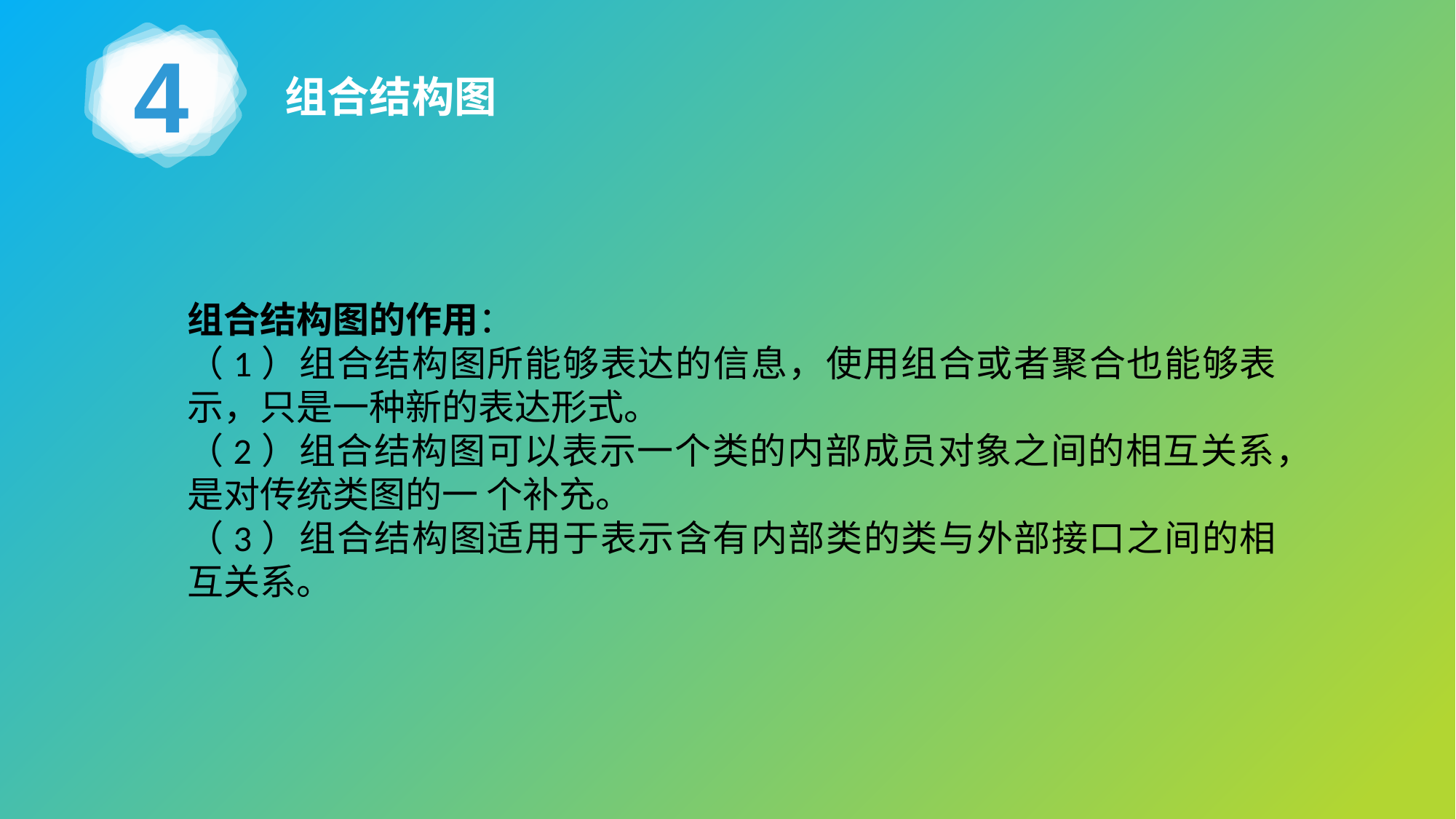

4

组合结构图
组合结构图的作用：
（1）组合结构图所能够表达的信息，使用组合或者聚合也能够表示，只是一种新的表达形式。
（2）组合结构图可以表示一个类的内部成员对象之间的相互关系，是对传统类图的一 个补充。
（3）组合结构图适用于表示含有内部类的类与外部接口之间的相互关系。